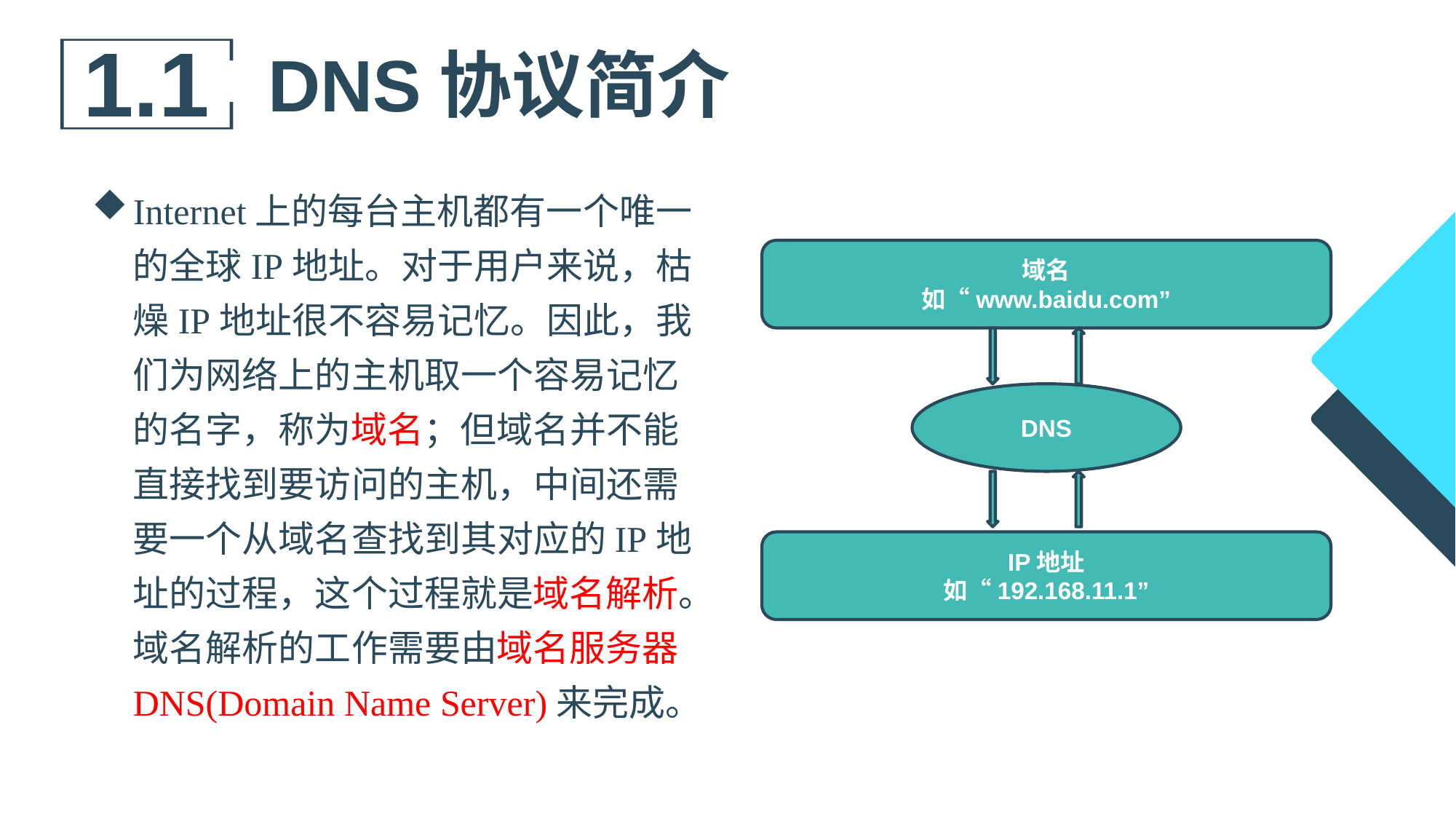

1.1

DNS协议简介
Internet上的每台主机都有一个唯一的全球IP地址。对于用户来说，枯燥IP地址很不容易记忆。因此，我们为网络上的主机取一个容易记忆的名字，称为域名；但域名并不能直接找到要访问的主机，中间还需要一个从域名查找到其对应的IP地址的过程，这个过程就是域名解析。域名解析的工作需要由域名服务器DNS(Domain Name Server)来完成。

域名
如“www.baidu.com”

DNS

IP地址
如“192.168.11.1”